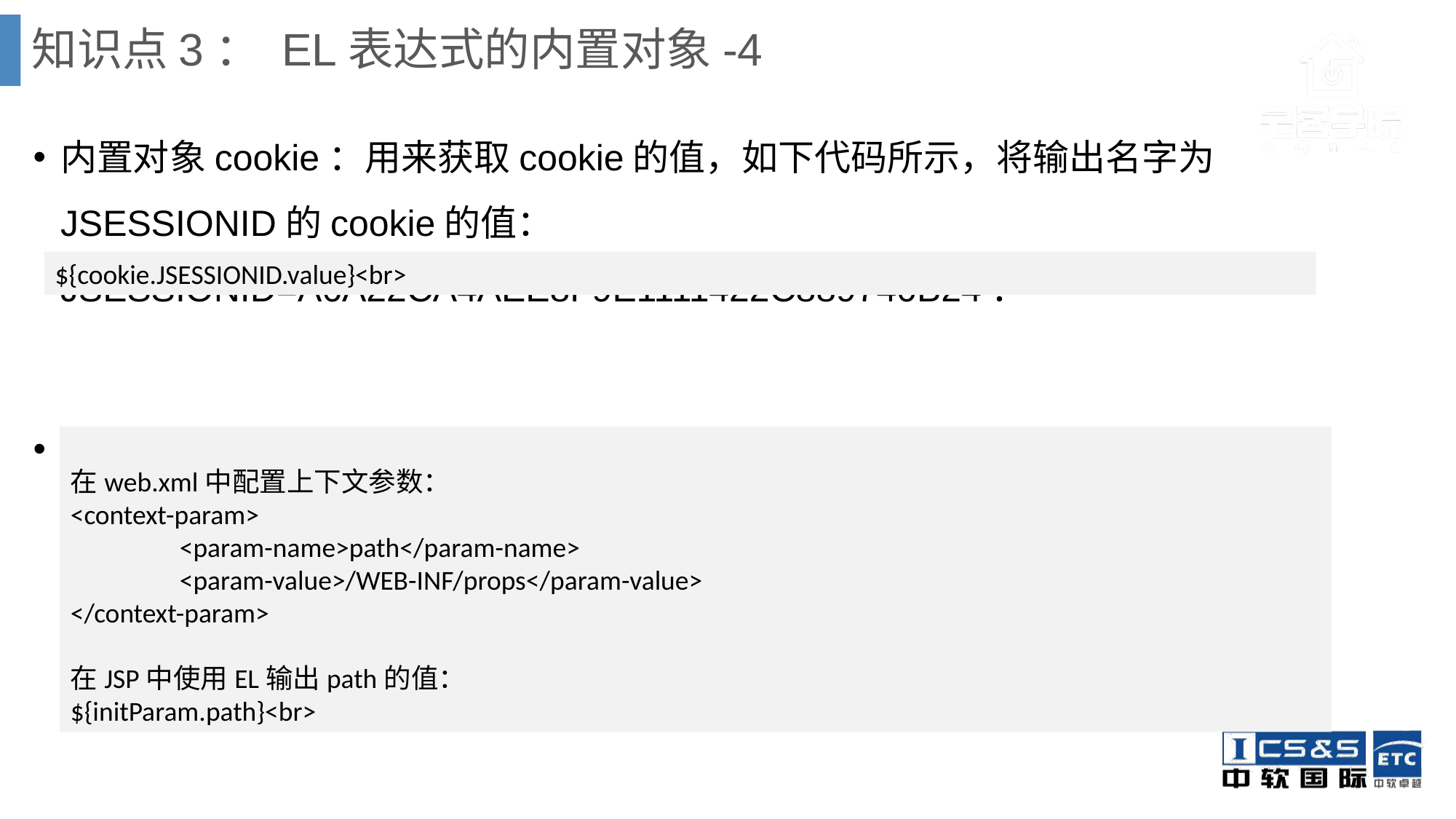

# 知识点3： EL表达式的内置对象-4
内置对象cookie：用来获取cookie的值，如下代码所示，将输出名字为JSESSIONID的cookie的值： JSESSIONID=A6A22CA4AEE8F9E1111422C889740B24：

内置对象initParam：用来输出上下文参数;
${cookie.JSESSIONID.value}<br>

在web.xml中配置上下文参数：
<context-param>
	<param-name>path</param-name>
	<param-value>/WEB-INF/props</param-value>
</context-param>

在JSP中使用EL输出path的值：
${initParam.path}<br>